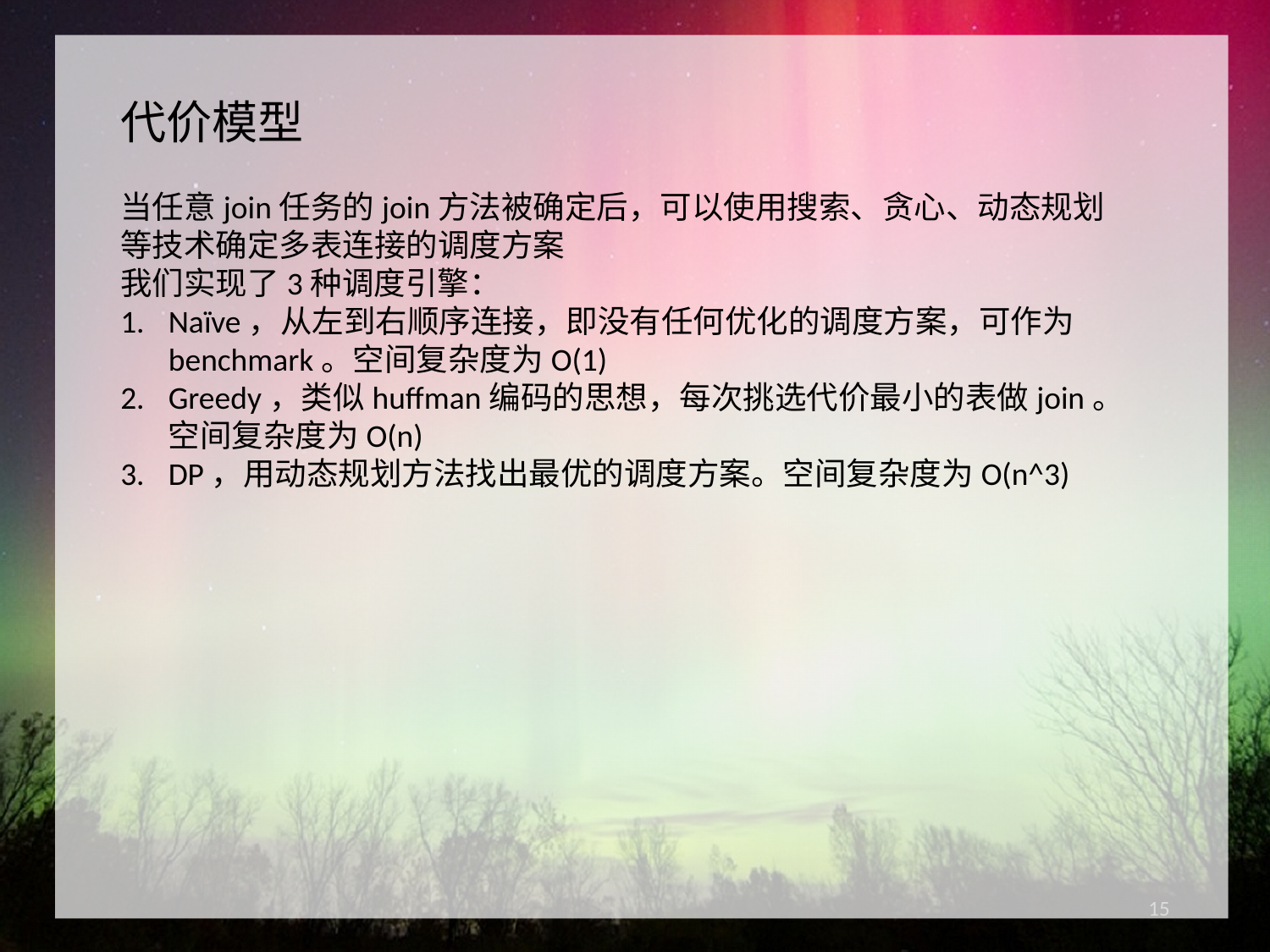

代价模型

当任意join任务的join方法被确定后，可以使用搜索、贪心、动态规划等技术确定多表连接的调度方案
我们实现了3种调度引擎：
Naïve，从左到右顺序连接，即没有任何优化的调度方案，可作为benchmark。空间复杂度为O(1)
Greedy，类似huffman编码的思想，每次挑选代价最小的表做join。空间复杂度为O(n)
DP，用动态规划方法找出最优的调度方案。空间复杂度为O(n^3)
15